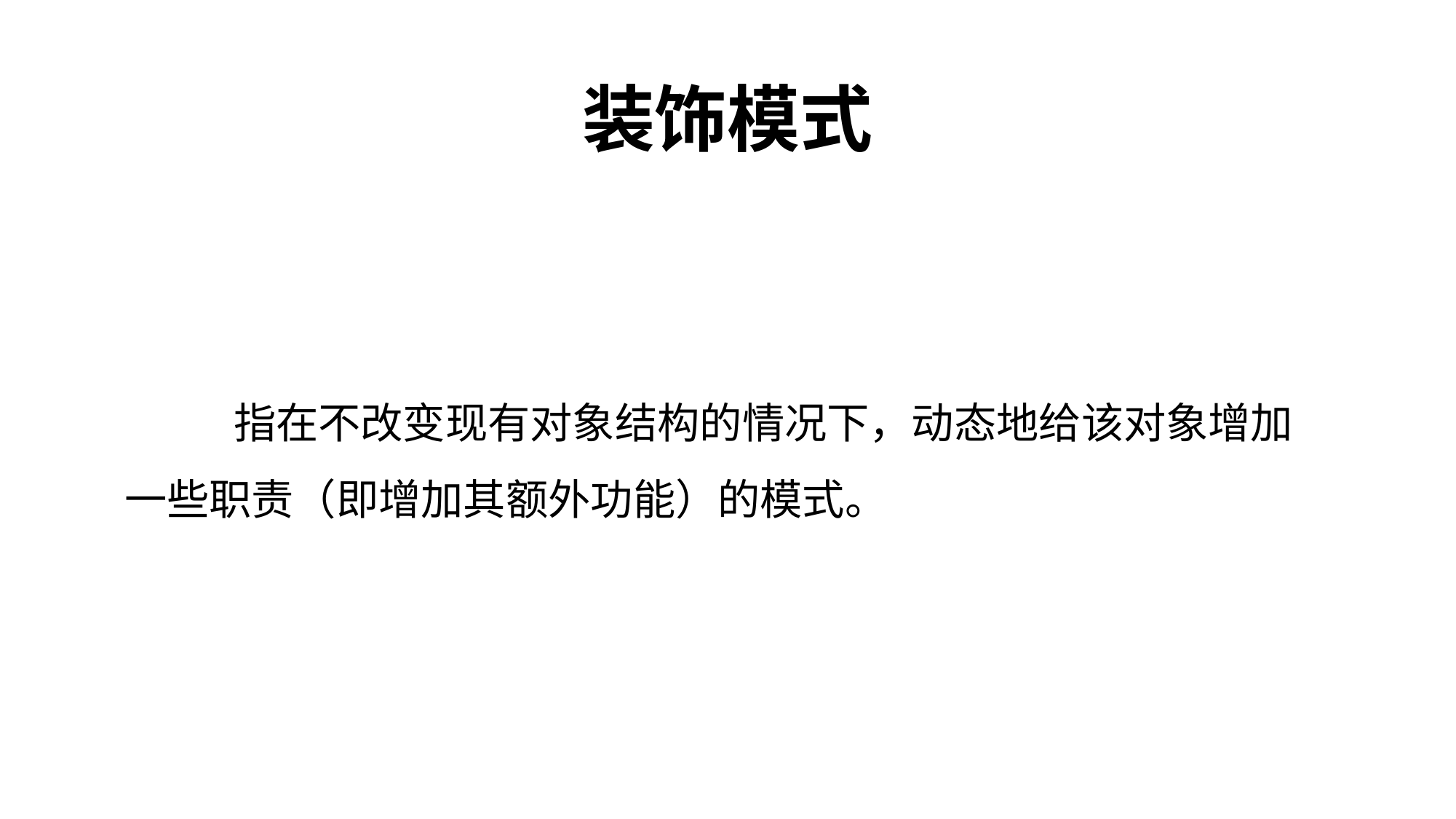

# 装饰模式
	指在不改变现有对象结构的情况下，动态地给该对象增加一些职责（即增加其额外功能）的模式。